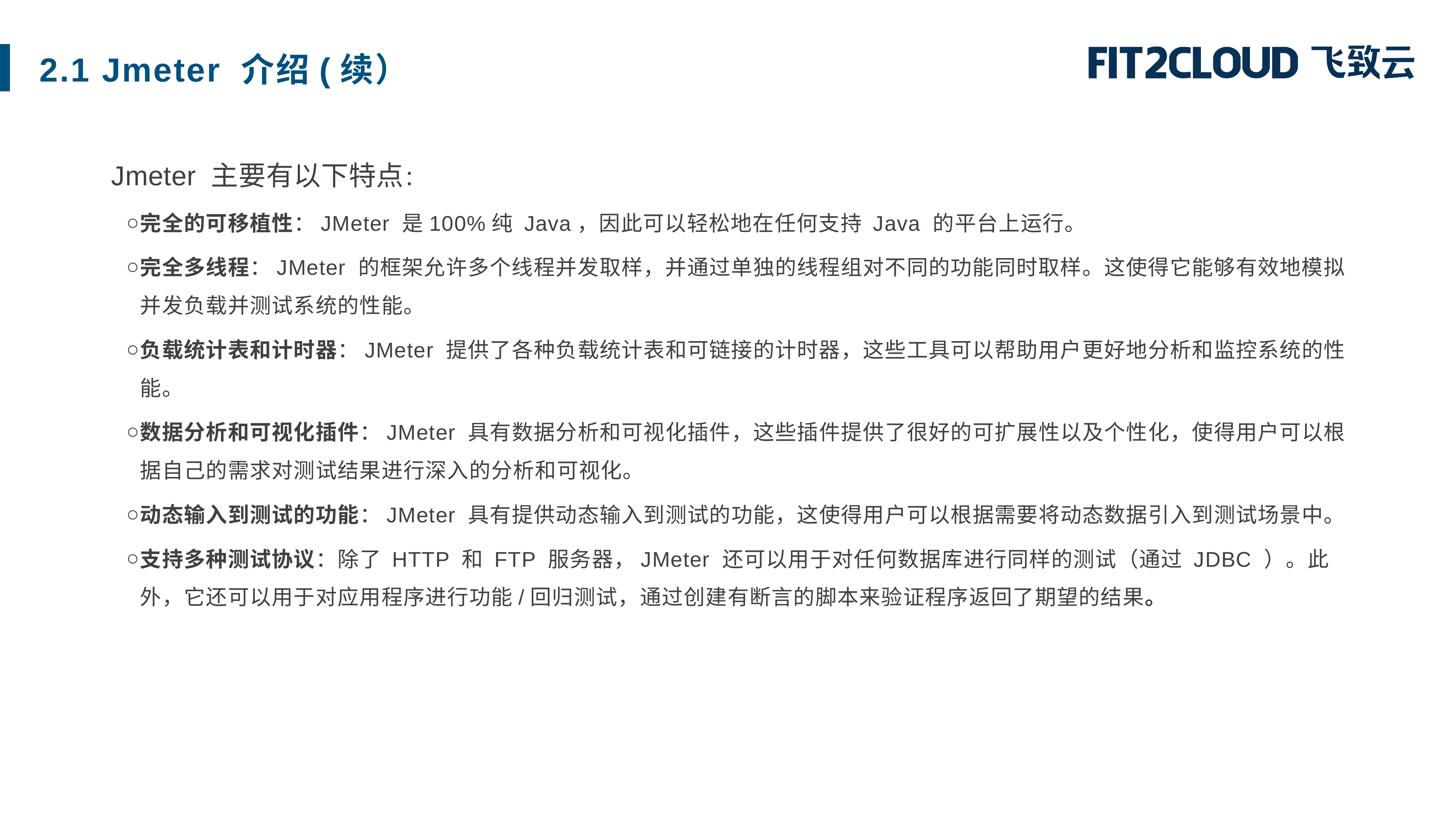

2.1 Jmeter 介绍(续）

Jmeter 主要有以下特点：
完全的可移植性：JMeter 是100%纯 Java，因此可以轻松地在任何支持 Java 的平台上运行。
完全多线程：JMeter 的框架允许多个线程并发取样，并通过单独的线程组对不同的功能同时取样。这使得它能够有效地模拟并发负载并测试系统的性能。
负载统计表和计时器：JMeter 提供了各种负载统计表和可链接的计时器，这些工具可以帮助用户更好地分析和监控系统的性能。
数据分析和可视化插件：JMeter 具有数据分析和可视化插件，这些插件提供了很好的可扩展性以及个性化，使得用户可以根据自己的需求对测试结果进行深入的分析和可视化。
动态输入到测试的功能：JMeter 具有提供动态输入到测试的功能，这使得用户可以根据需要将动态数据引入到测试场景中。
支持多种测试协议：除了 HTTP 和 FTP 服务器，JMeter 还可以用于对任何数据库进行同样的测试（通过 JDBC ）。此外，它还可以用于对应用程序进行功能/回归测试，通过创建有断言的脚本来验证程序返回了期望的结果。